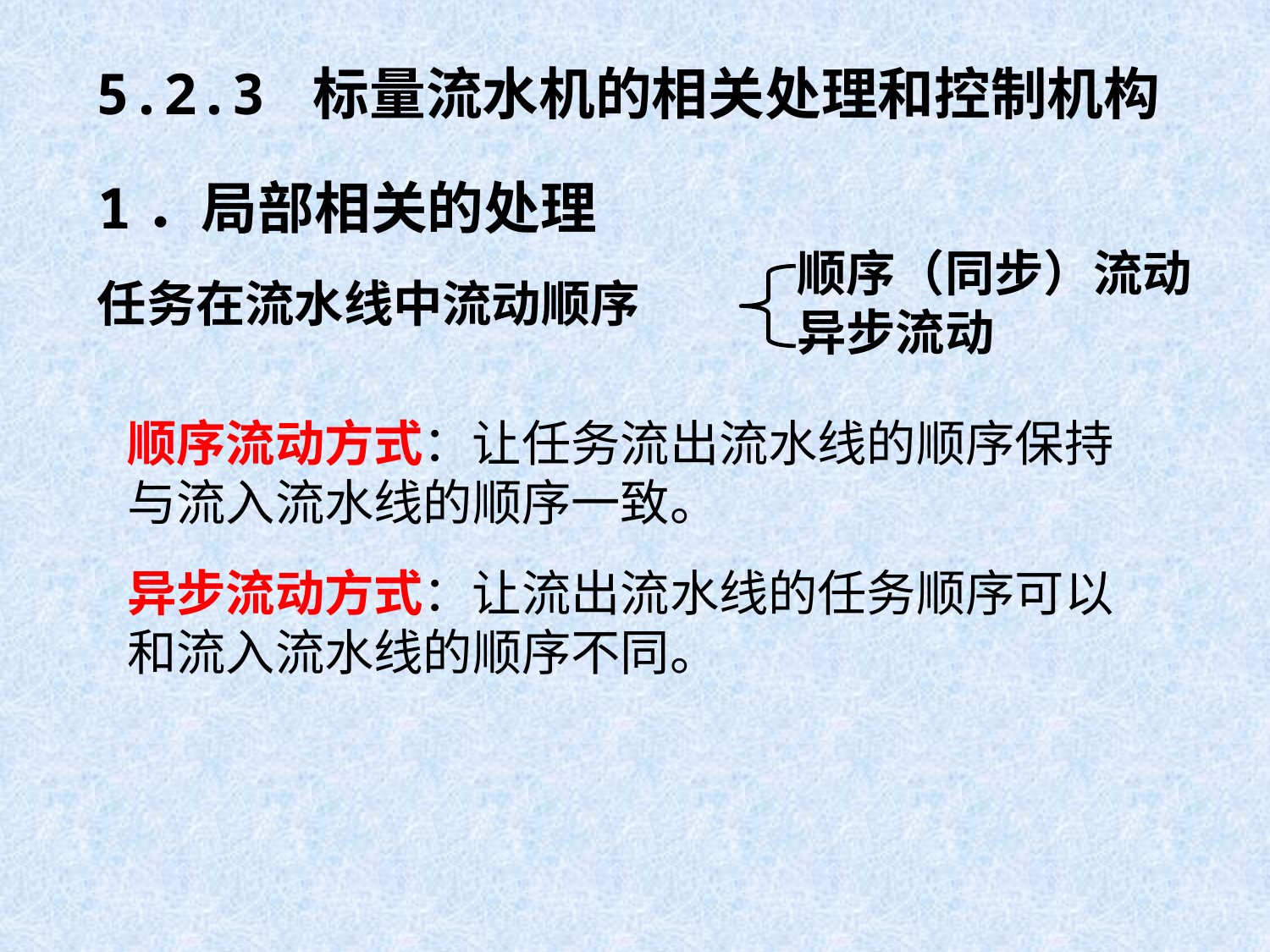

5.2.3 标量流水机的相关处理和控制机构
1．局部相关的处理
顺序（同步）流动
异步流动
任务在流水线中流动顺序

顺序流动方式：让任务流出流水线的顺序保持与流入流水线的顺序一致。
异步流动方式：让流出流水线的任务顺序可以和流入流水线的顺序不同。